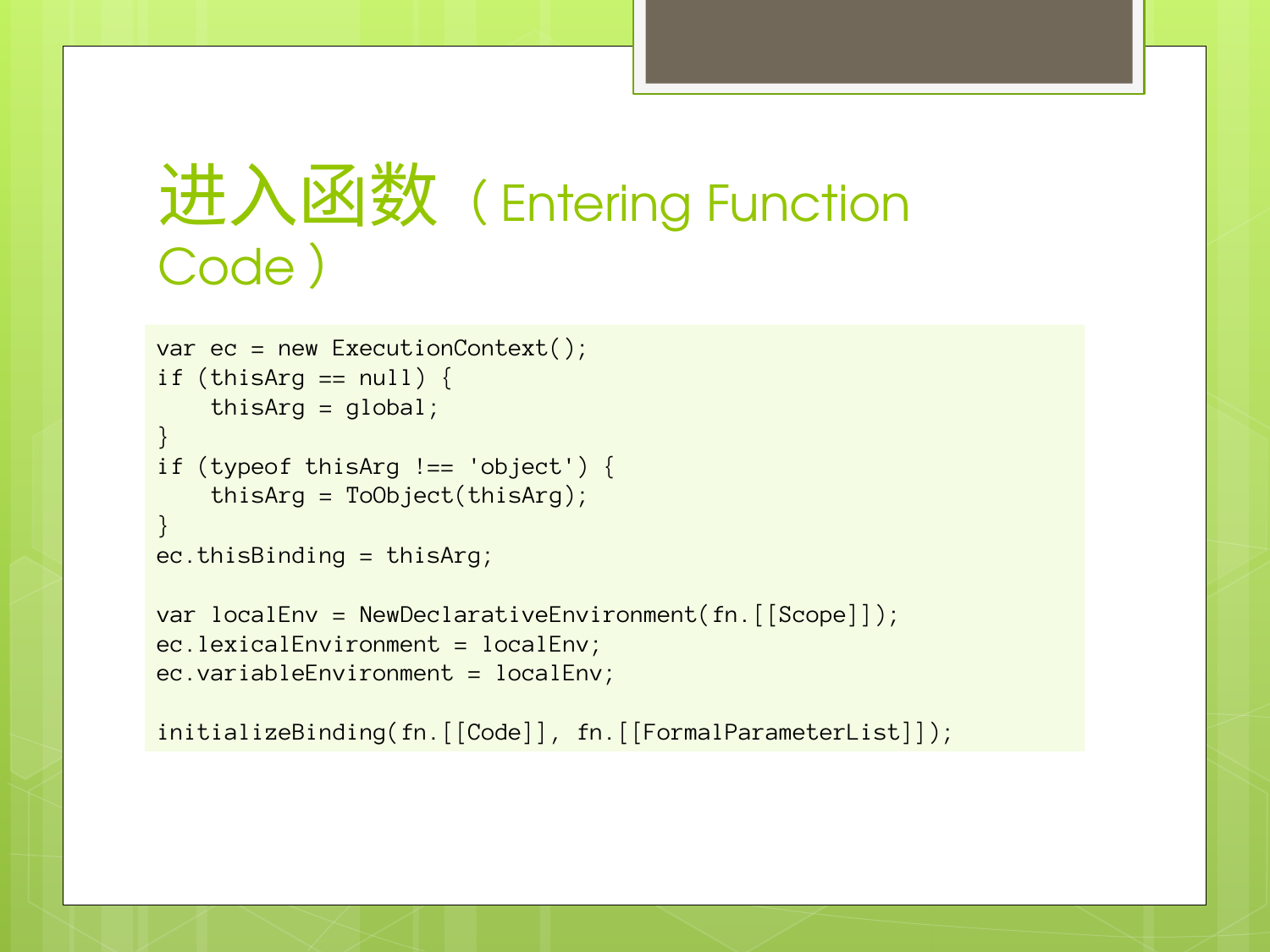

# 进入函数（Entering Function Code）
var ec = new ExecutionContext();
if (thisArg == null) {
    thisArg = global;
}
if (typeof thisArg !== 'object') {
    thisArg = ToObject(thisArg);
}
ec.thisBinding = thisArg;

var localEnv = NewDeclarativeEnvironment(fn.[[Scope]]);
ec.lexicalEnvironment = localEnv;
ec.variableEnvironment = localEnv;

initializeBinding(fn.[[Code]], fn.[[FormalParameterList]]);